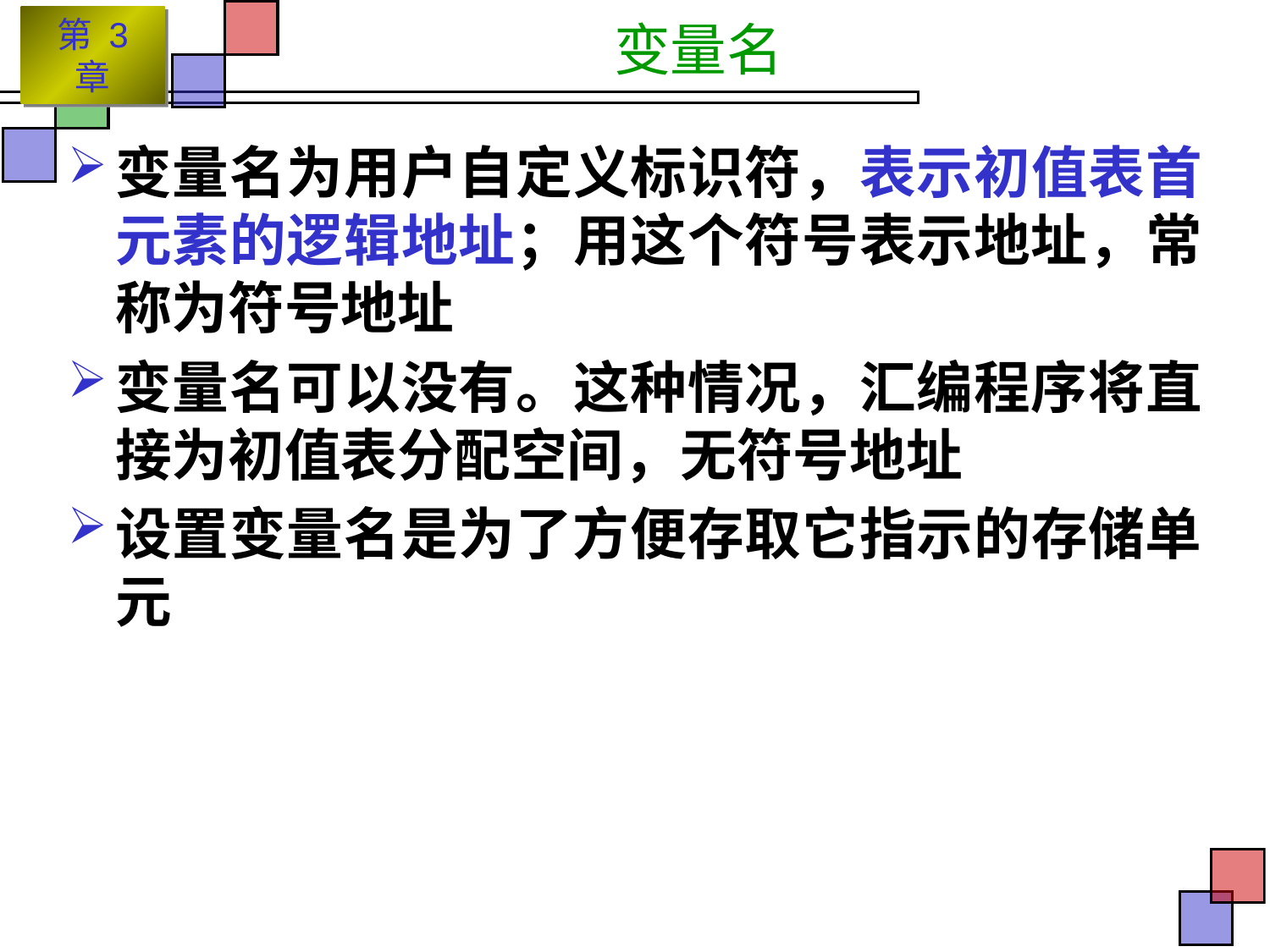

# 变量名
变量名为用户自定义标识符，表示初值表首元素的逻辑地址；用这个符号表示地址，常称为符号地址
变量名可以没有。这种情况，汇编程序将直接为初值表分配空间，无符号地址
设置变量名是为了方便存取它指示的存储单元